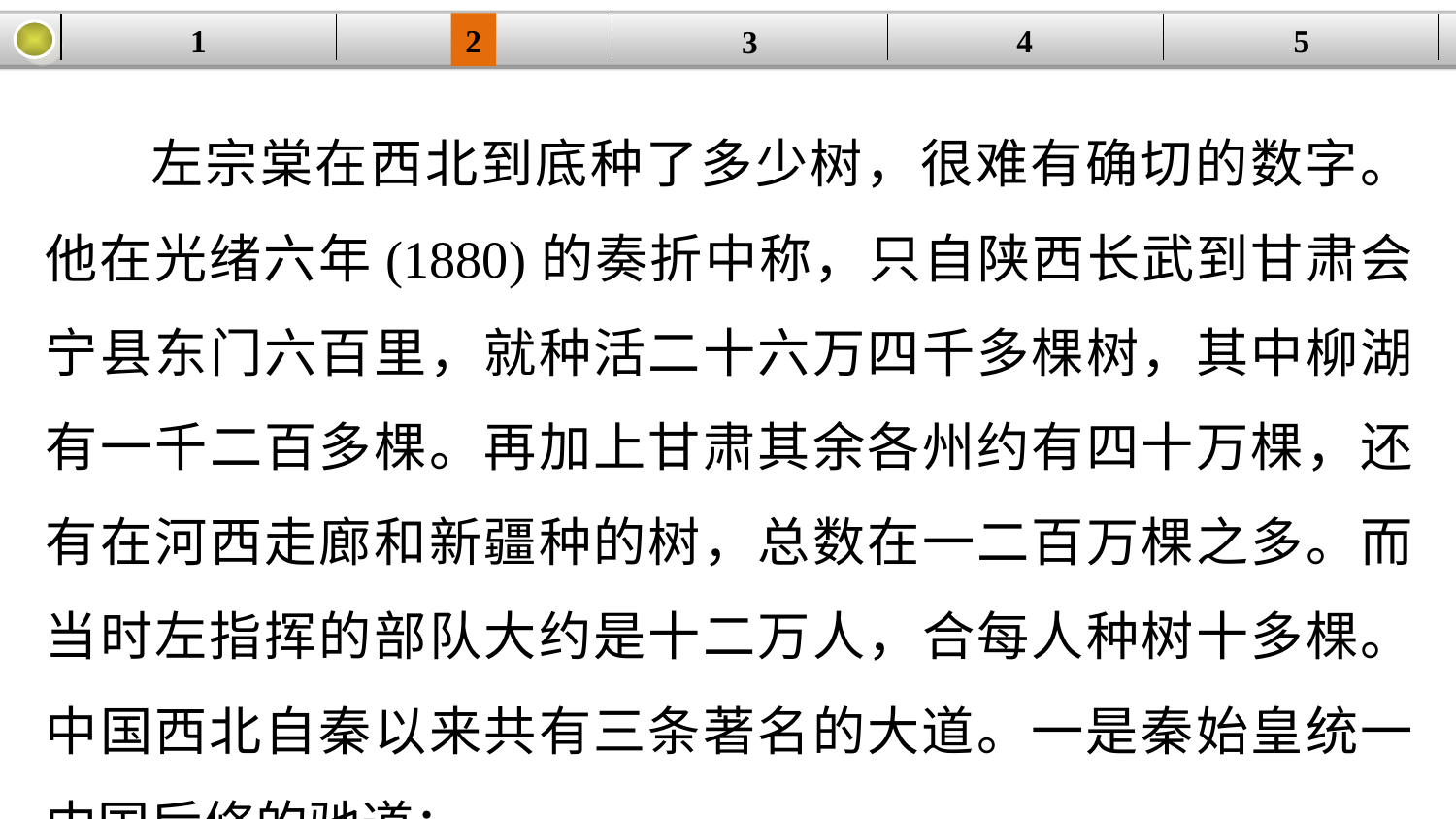

1
2
4
5
|  |  |  |  |  |
| --- | --- | --- | --- | --- |
3

左宗棠在西北到底种了多少树，很难有确切的数字。他在光绪六年(1880)的奏折中称，只自陕西长武到甘肃会宁县东门六百里，就种活二十六万四千多棵树，其中柳湖有一千二百多棵。再加上甘肃其余各州约有四十万棵，还有在河西走廊和新疆种的树，总数在一二百万棵之多。而当时左指挥的部队大约是十二万人，合每人种树十多棵。中国西北自秦以来共有三条著名的大道。一是秦始皇统一中国后修的驰道；